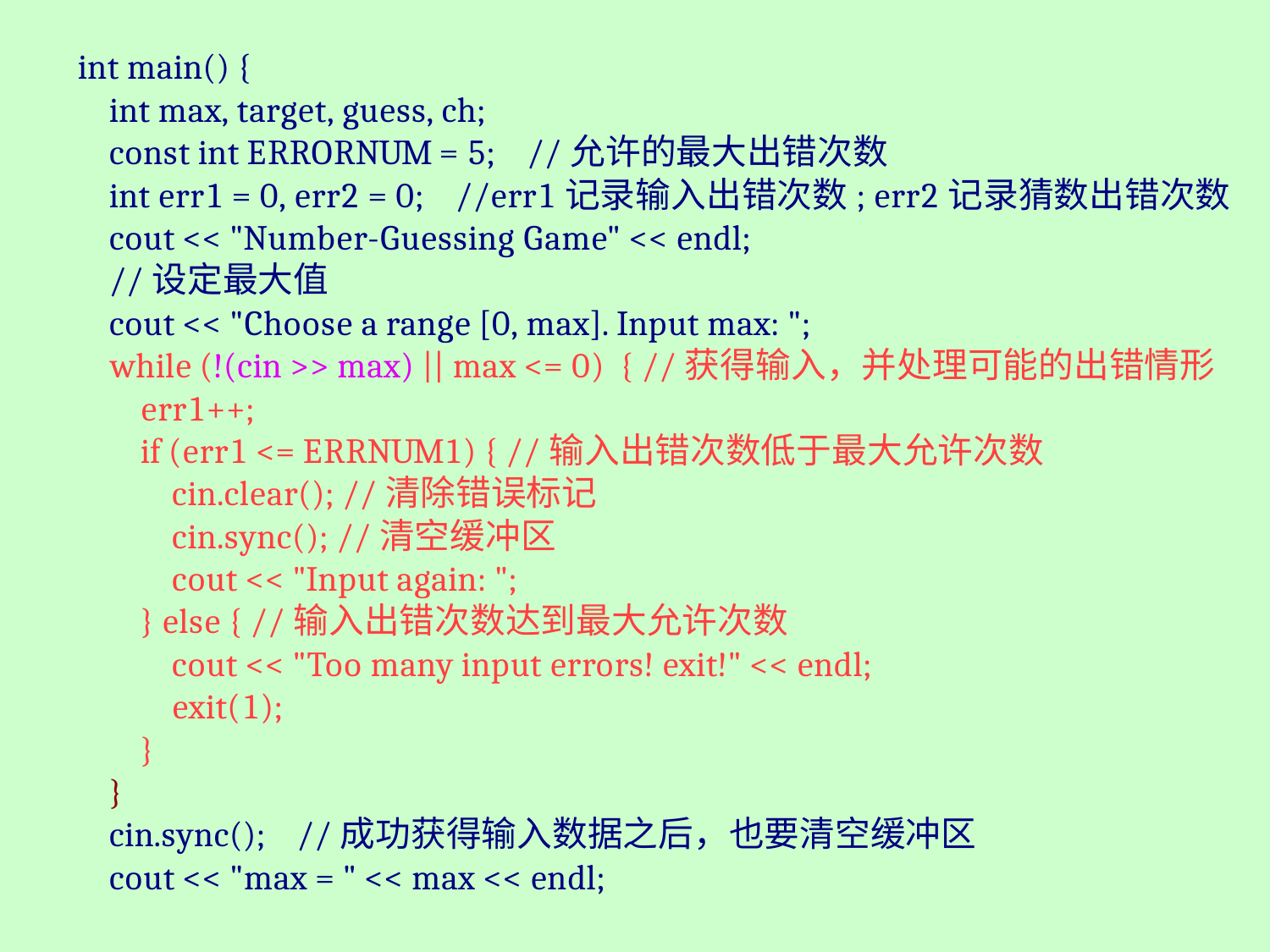

int main() {
    int max, target, guess, ch;
    const int ERRORNUM = 5;    //允许的最大出错次数
    int err1 = 0, err2 = 0;    //err1记录输入出错次数; err2记录猜数出错次数
    cout << "Number-Guessing Game" << endl;
    //设定最大值
    cout << "Choose a range [0, max]. Input max: ";
    while (!(cin >> max) || max <= 0)  { //获得输入，并处理可能的出错情形
        err1++;
        if (err1 <= ERRNUM1) { //输入出错次数低于最大允许次数
            cin.clear(); //清除错误标记
            cin.sync(); //清空缓冲区
            cout << "Input again: ";
        } else { //输入出错次数达到最大允许次数
            cout << "Too many input errors! exit!" << endl;
            exit(1);
        }
    }
    cin.sync();    //成功获得输入数据之后，也要清空缓冲区
    cout << "max = " << max << endl;
97